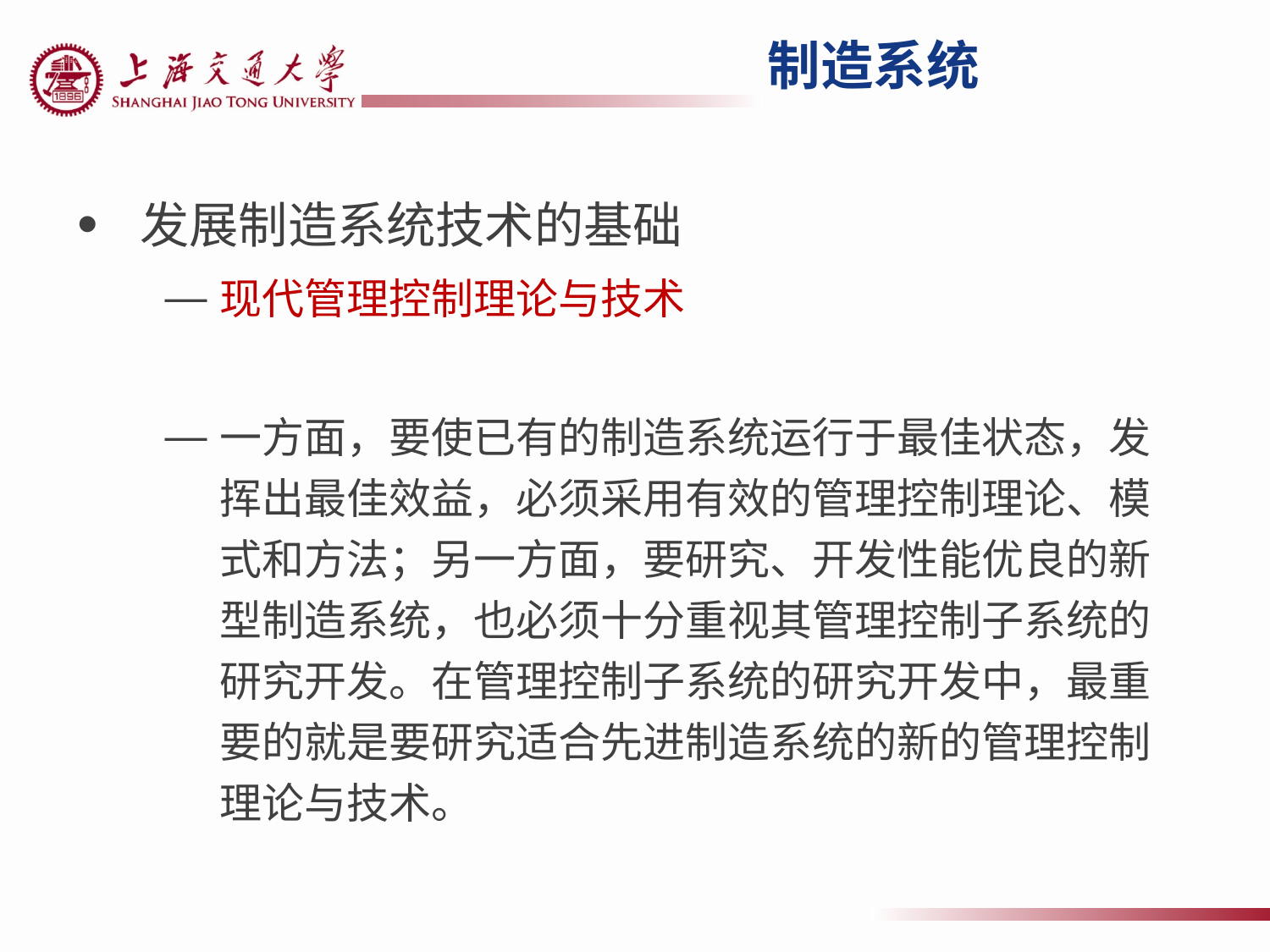

制造系统
发展制造系统技术的基础
现代管理控制理论与技术

一方面，要使已有的制造系统运行于最佳状态，发挥出最佳效益，必须采用有效的管理控制理论、模式和方法；另一方面，要研究、开发性能优良的新型制造系统，也必须十分重视其管理控制子系统的研究开发。在管理控制子系统的研究开发中，最重要的就是要研究适合先进制造系统的新的管理控制理论与技术。